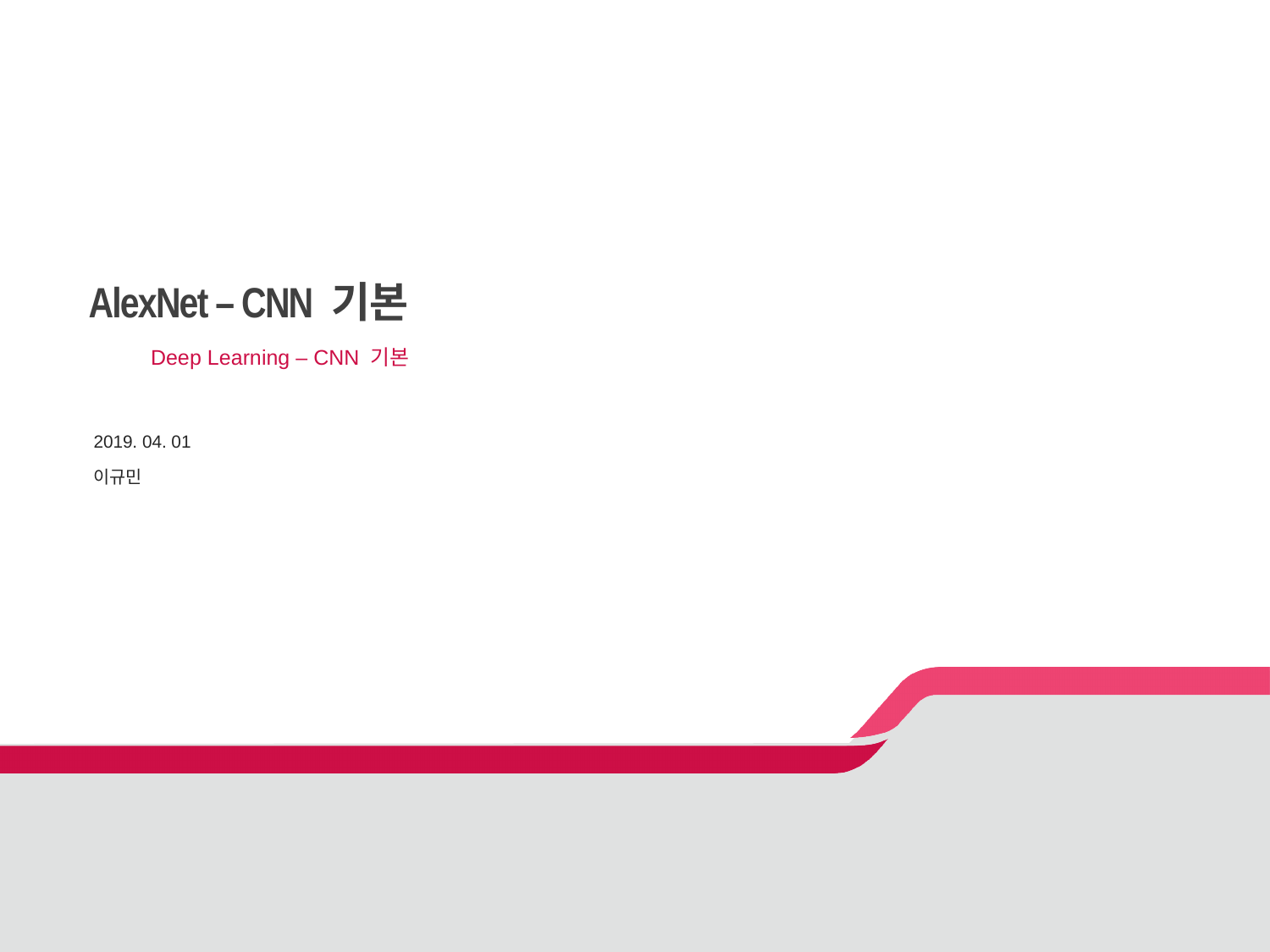

# AlexNet – CNN 기본
2019. 04. 01
이규민